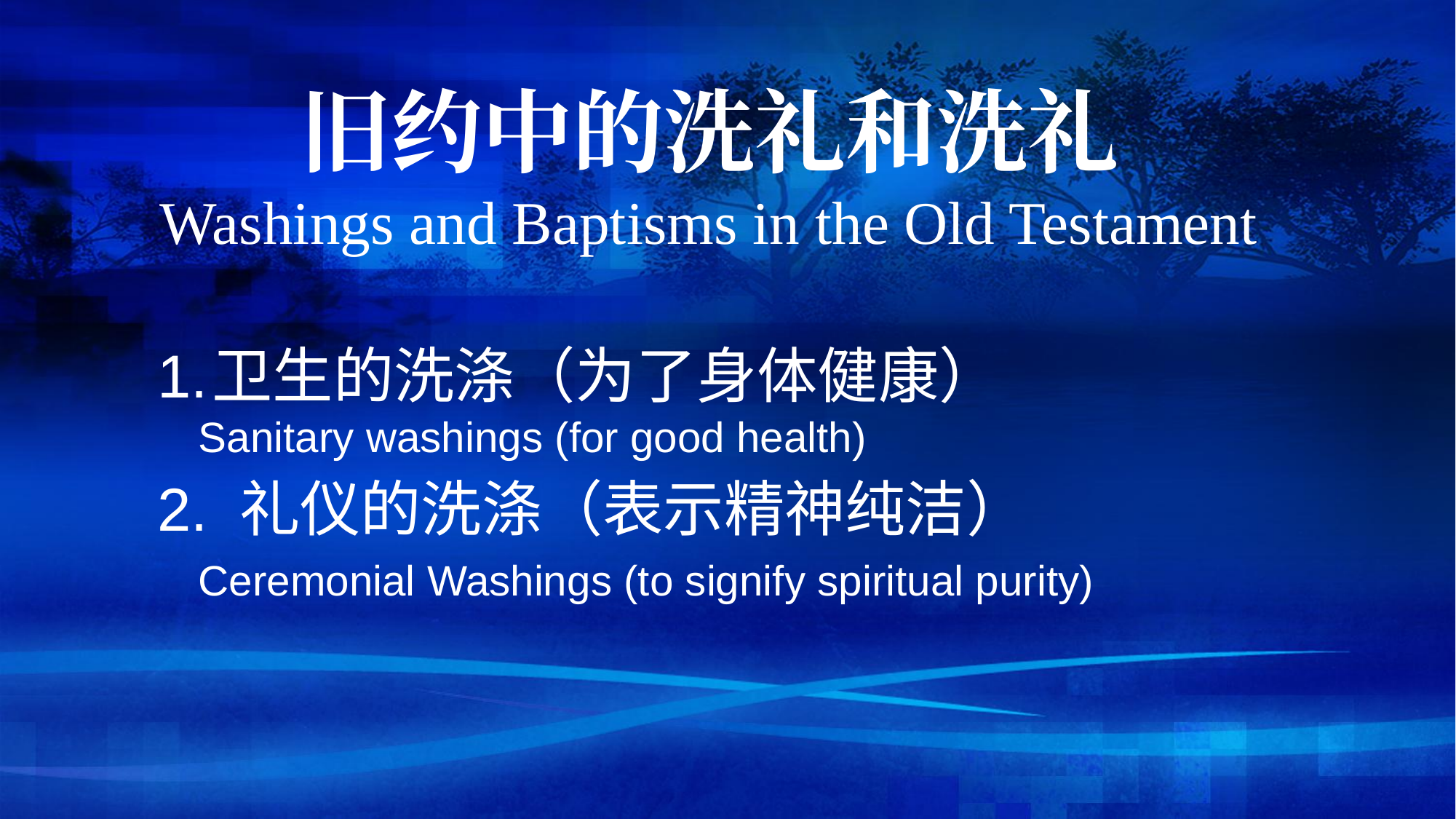

# 旧约中的洗礼和洗礼
Washings and Baptisms in the Old Testament
卫生的洗涤（为了身体健康）
Sanitary washings (for good health)
2. 礼仪的洗涤（表示精神纯洁）
Ceremonial Washings (to signify spiritual purity)